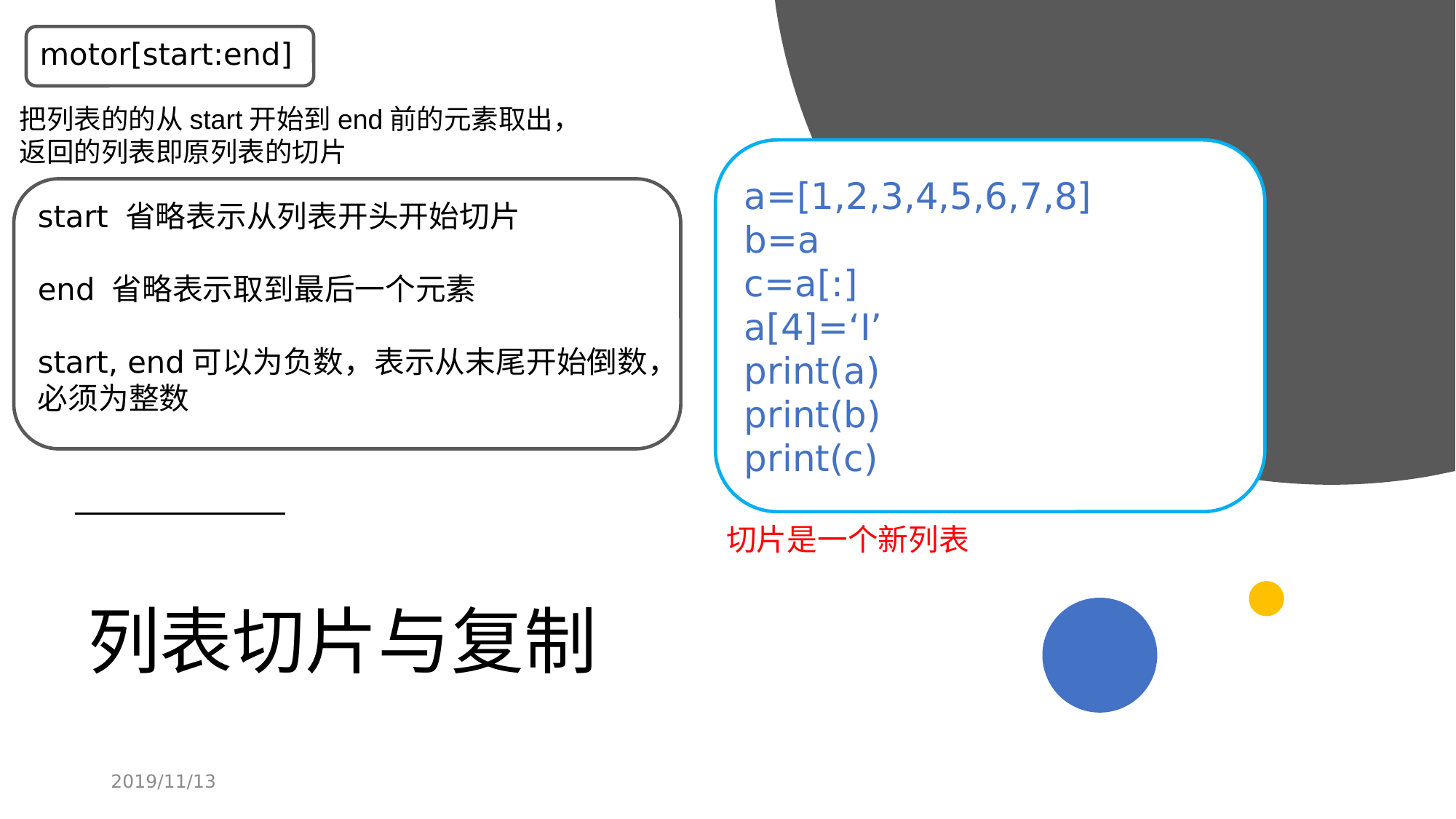

motor[start:end]
把列表的的从start开始到end前的元素取出，
返回的列表即原列表的切片
a=[1,2,3,4,5,6,7,8]
b=a
c=a[:]
a[4]=‘I’
print(a)
print(b)
print(c)
start 省略表示从列表开头开始切片

end 省略表示取到最后一个元素

start, end可以为负数，表示从末尾开始倒数，必须为整数
切片是一个新列表
# 列表切片与复制

2019/11/13
高级算法语言和程序设计
18